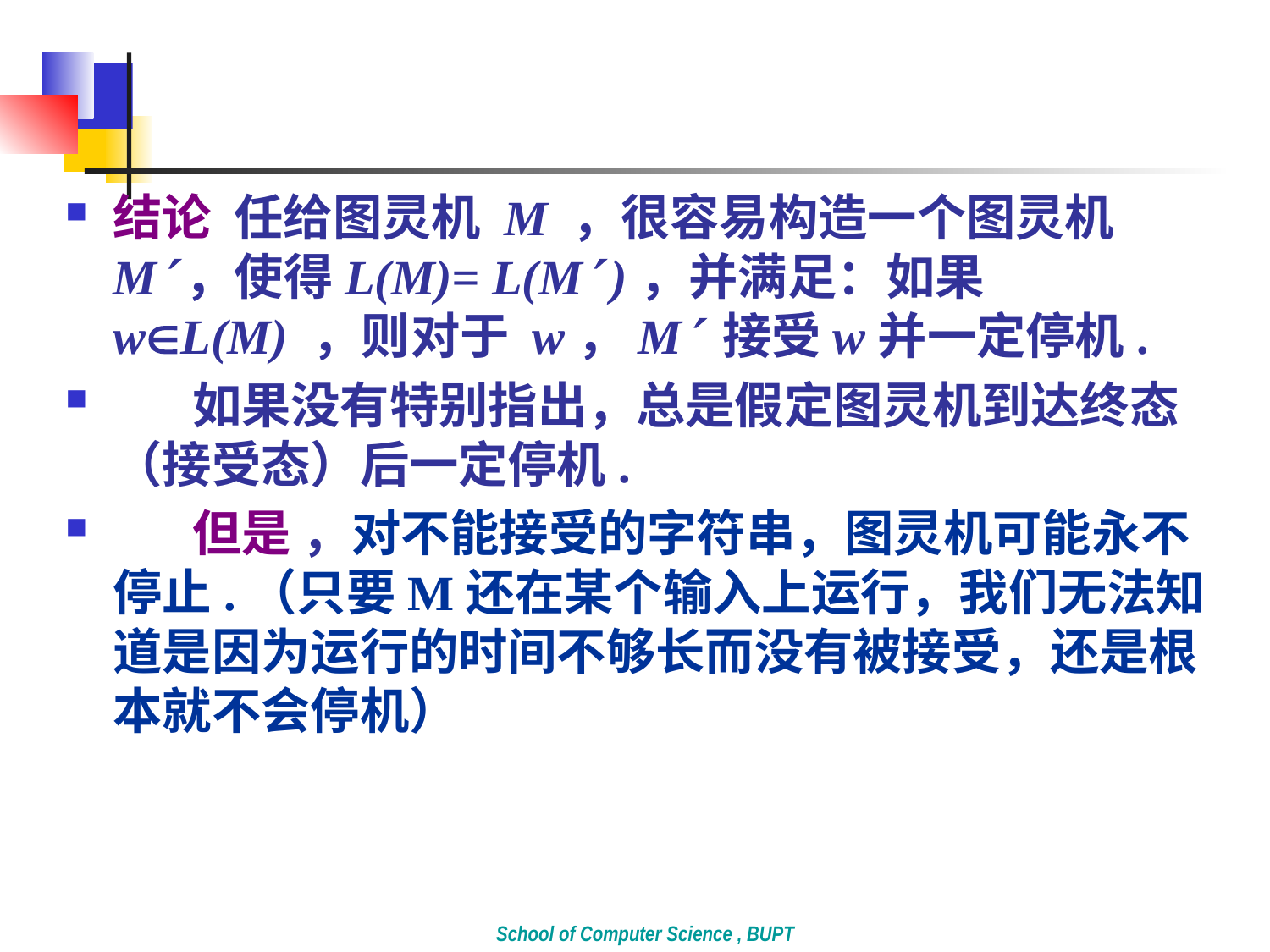

#
结论  任给图灵机 M ，很容易构造一个图灵机 M′，使得L(M)= L(M′ )，并满足：如果w∈L(M) ，则对于 w，M′ 接受w并一定停机.
      如果没有特别指出，总是假定图灵机到达终态（接受态）后一定停机.
      但是 ，对不能接受的字符串，图灵机可能永不停止.（只要M还在某个输入上运行，我们无法知道是因为运行的时间不够长而没有被接受，还是根本就不会停机）

School of Computer Science , BUPT
21